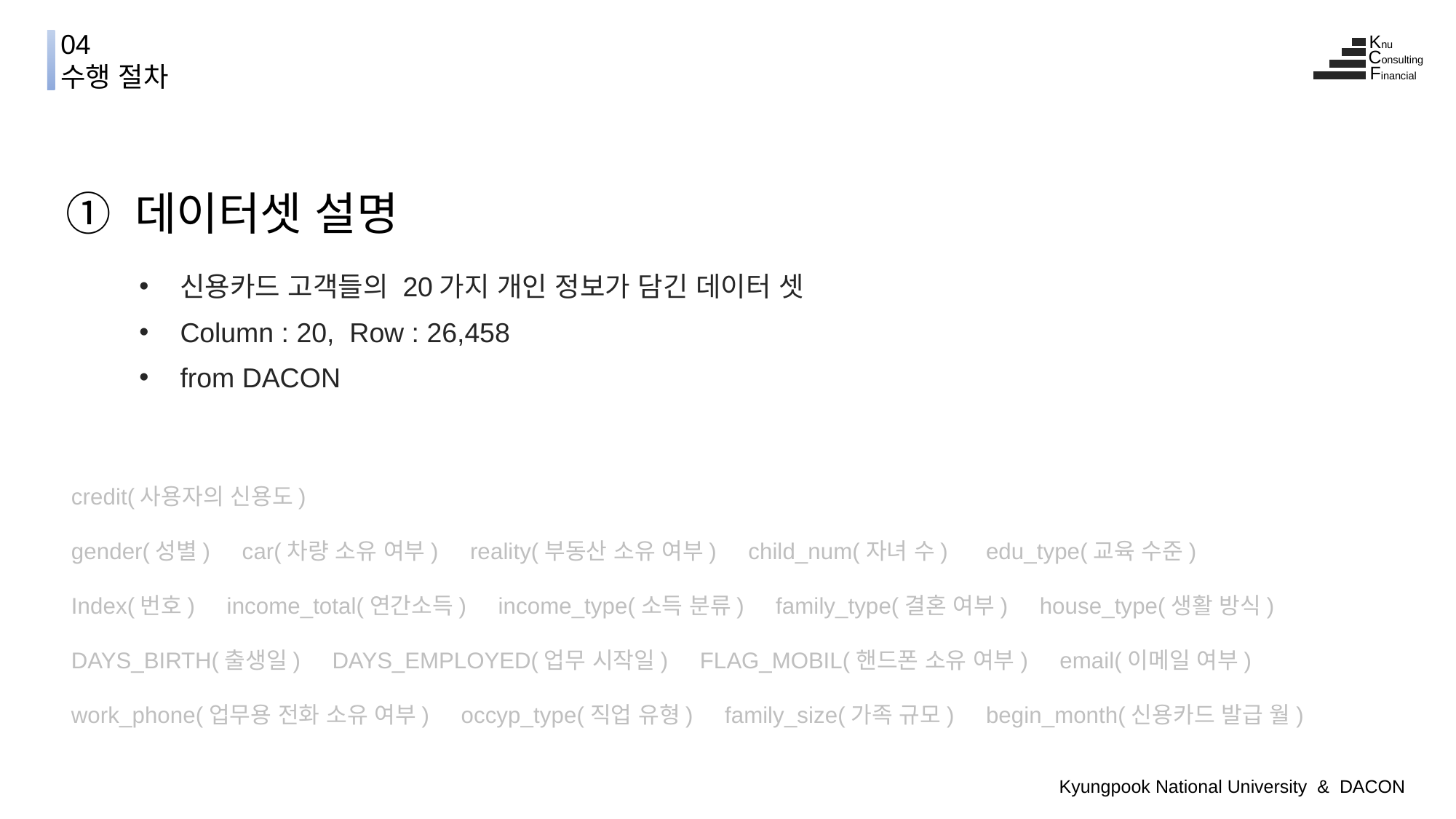

04
수행 절차

Knu
Consulting
Financial

① 데이터셋 설명
신용카드 고객들의 20가지 개인 정보가 담긴 데이터 셋

Column : 20,  Row : 26,458

from DACON

credit(사용자의 신용도)

gender(성별)     car(차량 소유 여부)     reality(부동산 소유 여부)     child_num(자녀 수)      edu_type(교육 수준)

Index(번호)     income_total(연간소득)     income_type(소득 분류)     family_type(결혼 여부)     house_type(생활 방식)

DAYS_BIRTH(출생일)     DAYS_EMPLOYED(업무 시작일)     FLAG_MOBIL(핸드폰 소유 여부)     email(이메일 여부)

work_phone(업무용 전화 소유 여부)     occyp_type(직업 유형)     family_size(가족 규모)     begin_month(신용카드 발급 월)
Kyungpook National University  &  DACON